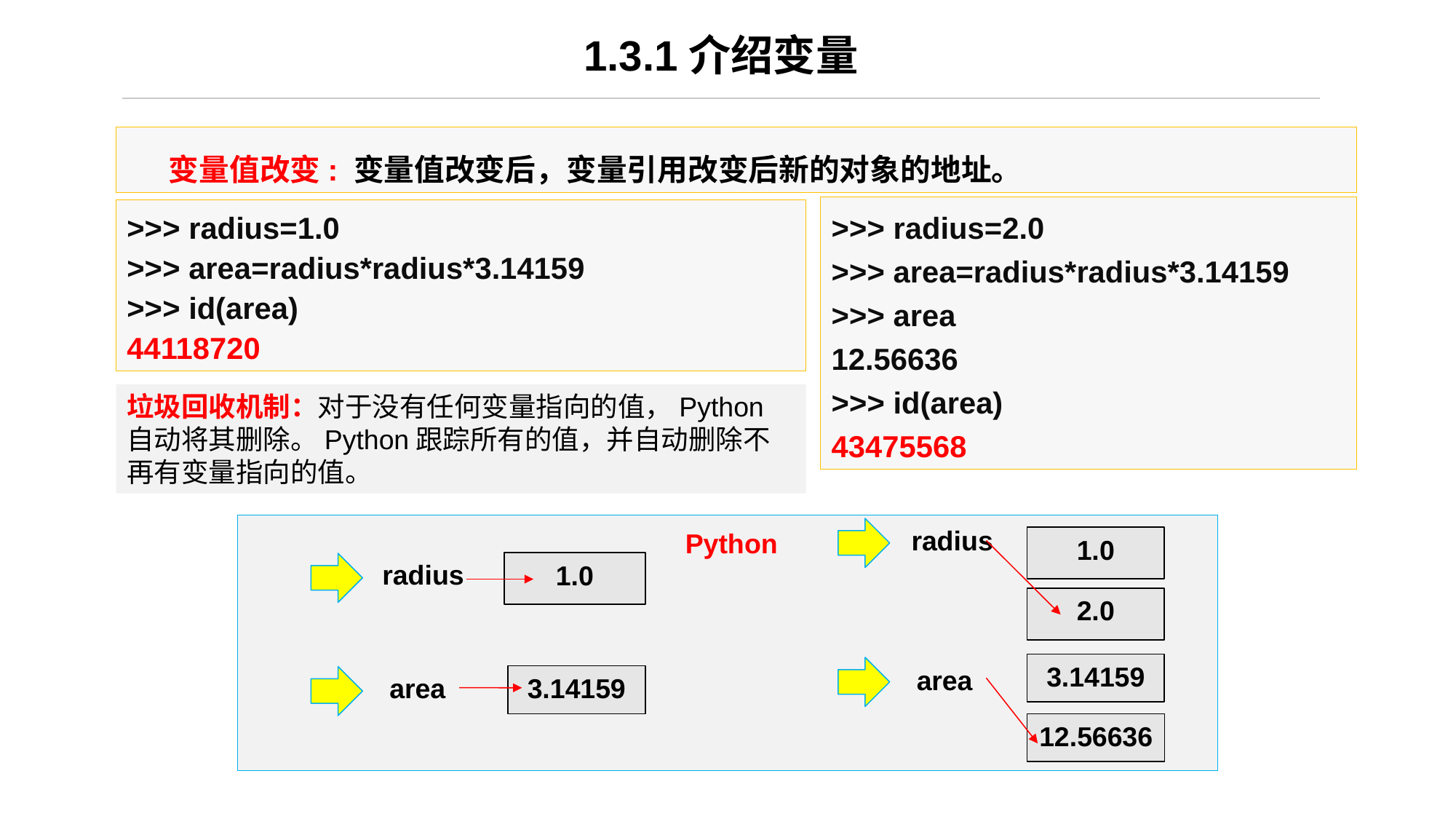

1.3.1介绍变量
     变量值改变: 变量值改变后，变量引用改变后新的对象的地址。
>>> radius=2.0
>>> area=radius*radius*3.14159
>>> area
12.56636
>>> id(area)
43475568
>>> radius=1.0
>>> area=radius*radius*3.14159
>>> id(area)
44118720
垃圾回收机制：对于没有任何变量指向的值，Python自动将其删除。Python跟踪所有的值，并自动删除不再有变量指向的值。

radius
2.0
Python
1.0
radius
1.0

3.14159

area
12.56636
area
3.14159